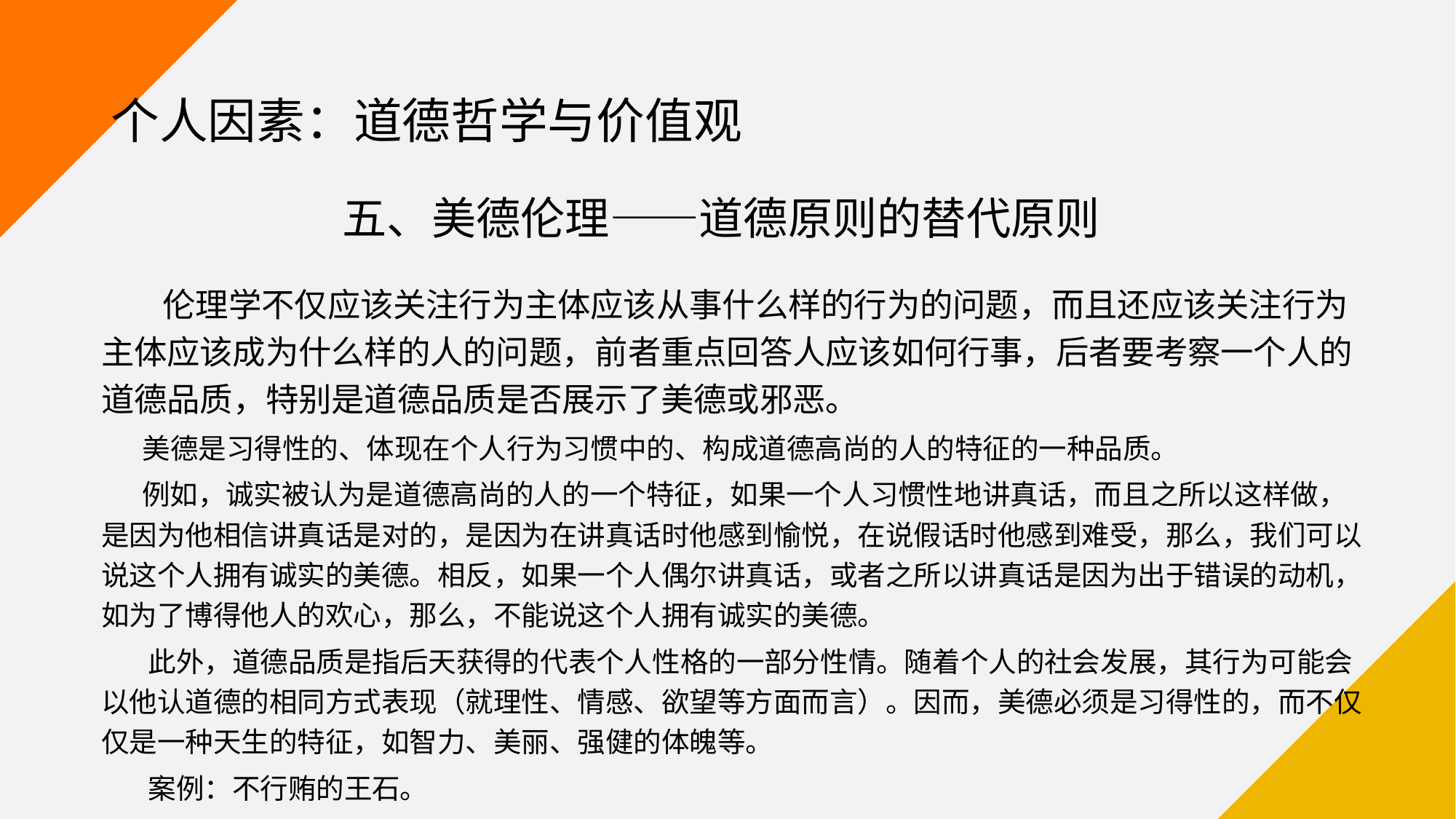

# 个人因素：道德哲学与价值观
五、美德伦理——道德原则的替代原则
           伦理学不仅应该关注行为主体应该从事什么样的行为的问题，而且还应该关注行为主体应该成为什么样的人的问题，前者重点回答人应该如何行事，后者要考察一个人的道德品质，特别是道德品质是否展示了美德或邪恶。
                美德是习得性的、体现在个人行为习惯中的、构成道德高尚的人的特征的一种品质。
          例如，诚实被认为是道德高尚的人的一个特征，如果一个人习惯性地讲真话，而且之所以这样做，是因为他相信讲真话是对的，是因为在讲真话时他感到愉悦，在说假话时他感到难受，那么，我们可以说这个人拥有诚实的美德。相反，如果一个人偶尔讲真话，或者之所以讲真话是因为出于错误的动机，如为了博得他人的欢心，那么，不能说这个人拥有诚实的美德。
           此外，道德品质是指后天获得的代表个人性格的一部分性情。随着个人的社会发展，其行为可能会以他认道德的相同方式表现（就理性、情感、欲望等方面而言）。因而，美德必须是习得性的，而不仅仅是一种天生的特征，如智力、美丽、强健的体魄等。
           案例：不行贿的王石。